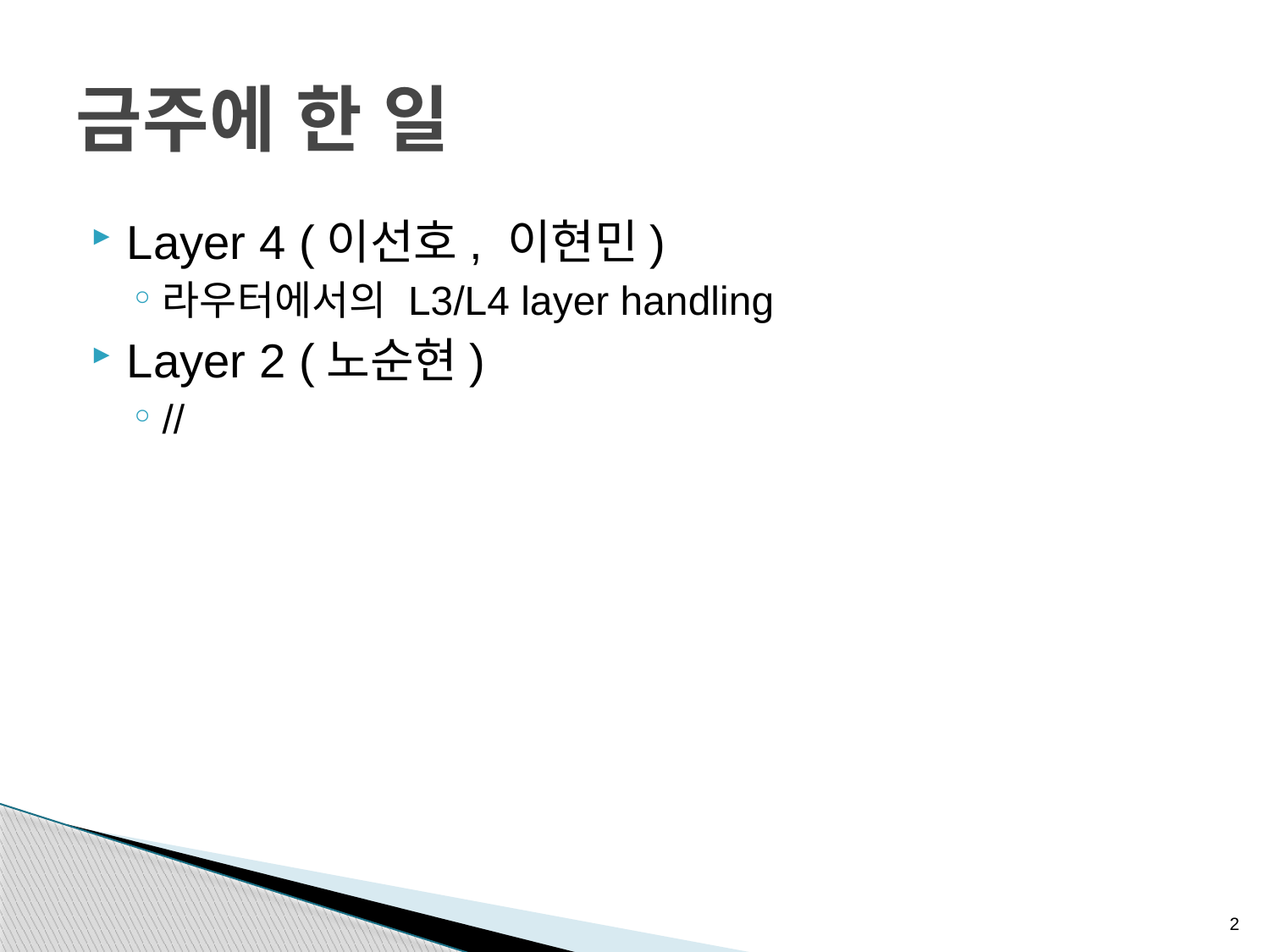

# 금주에 한 일
Layer 4 (이선호, 이현민)
라우터에서의 L3/L4 layer handling
Layer 2 (노순현)
//
2